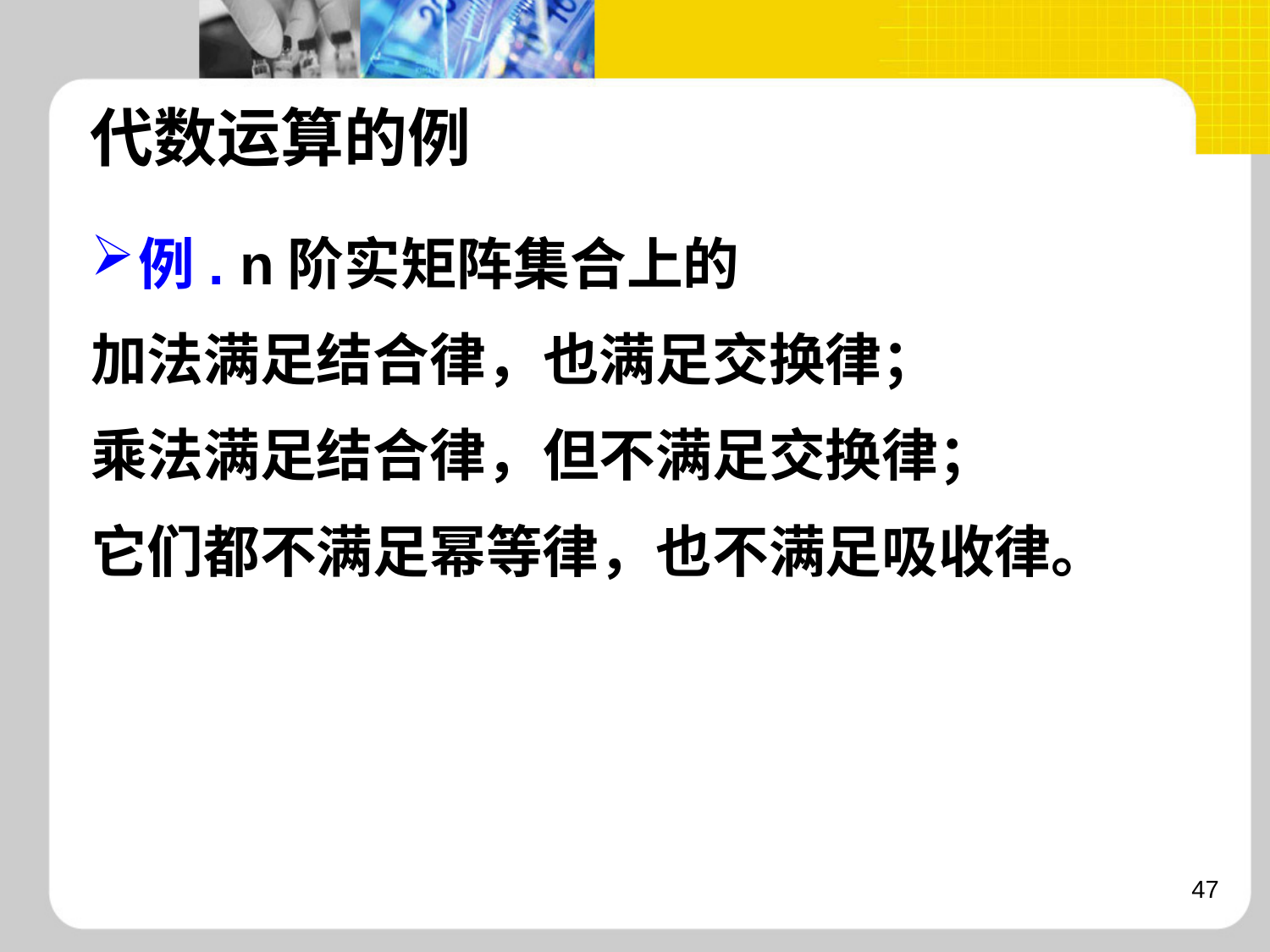

代数运算的例
例. n阶实矩阵集合上的
加法满足结合律，也满足交换律；
乘法满足结合律，但不满足交换律；
它们都不满足幂等律，也不满足吸收律。

47